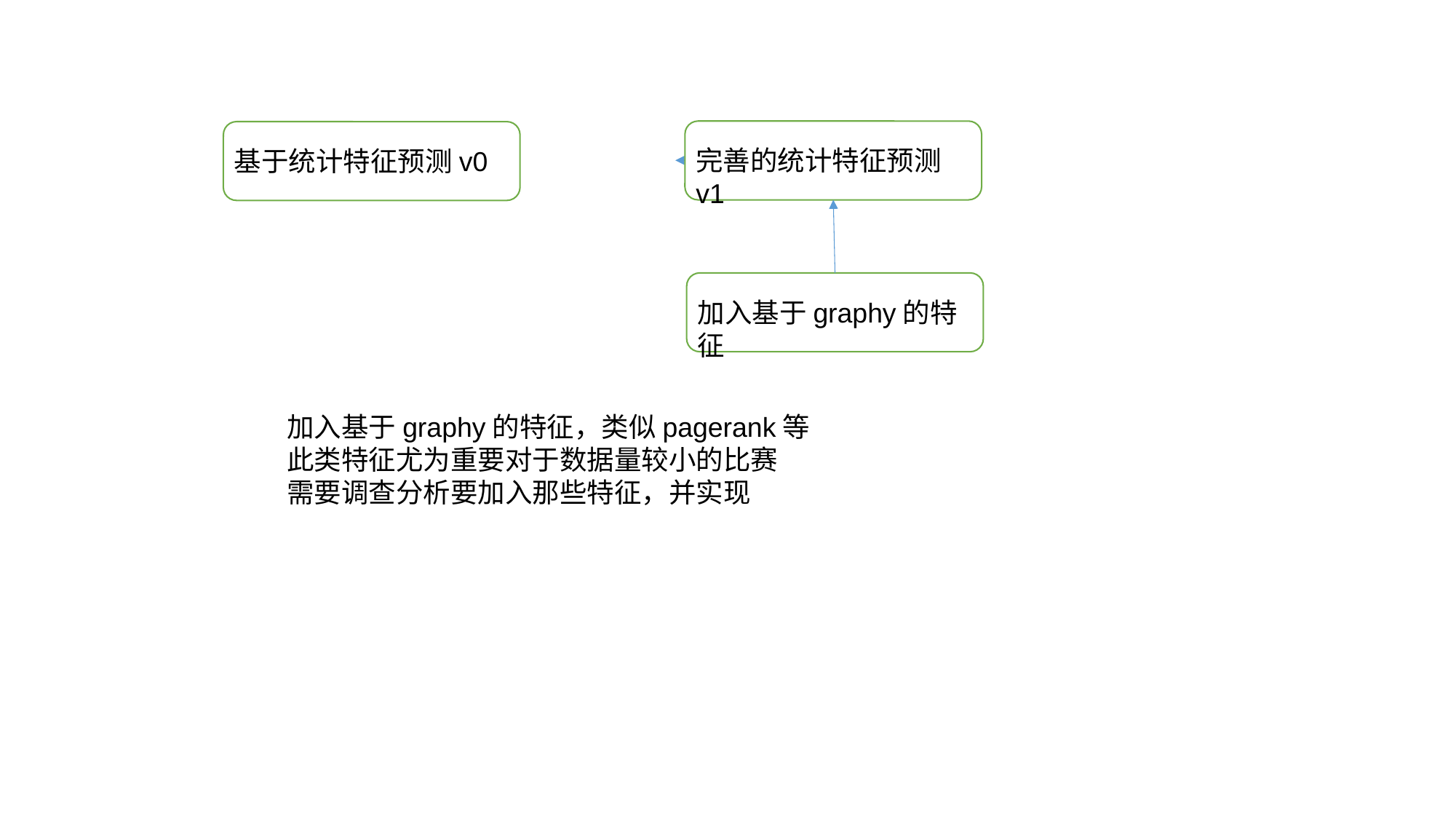

完善的统计特征预测v1
基于统计特征预测v0

加入基于graphy的特征
加入基于graphy的特征，类似pagerank等
此类特征尤为重要对于数据量较小的比赛
需要调查分析要加入那些特征，并实现